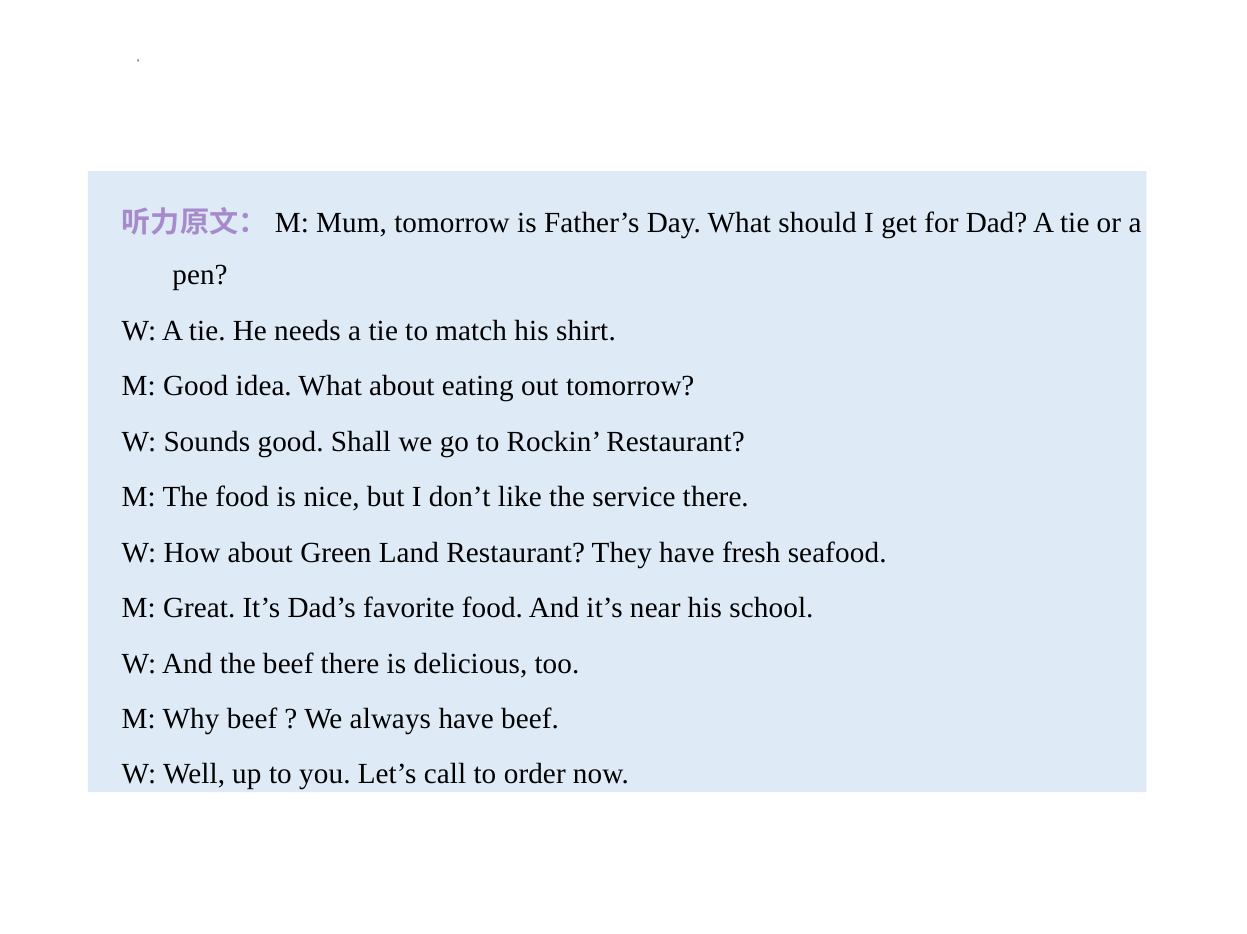

听力原文：M: Mum, tomorrow is Father’s Day. What should I get for Dad? A tie or a
       pen?
W: A tie. He needs a tie to match his shirt.
M: Good idea. What about eating out tomorrow?
W: Sounds good. Shall we go to Rockin’ Restaurant?
M: The food is nice, but I don’t like the service there.
W: How about Green Land Restaurant? They have fresh seafood.
M: Great. It’s Dad’s favorite food. And it’s near his school.
W: And the beef there is delicious, too.
M: Why beef ? We always have beef.
W: Well, up to you. Let’s call to order now.